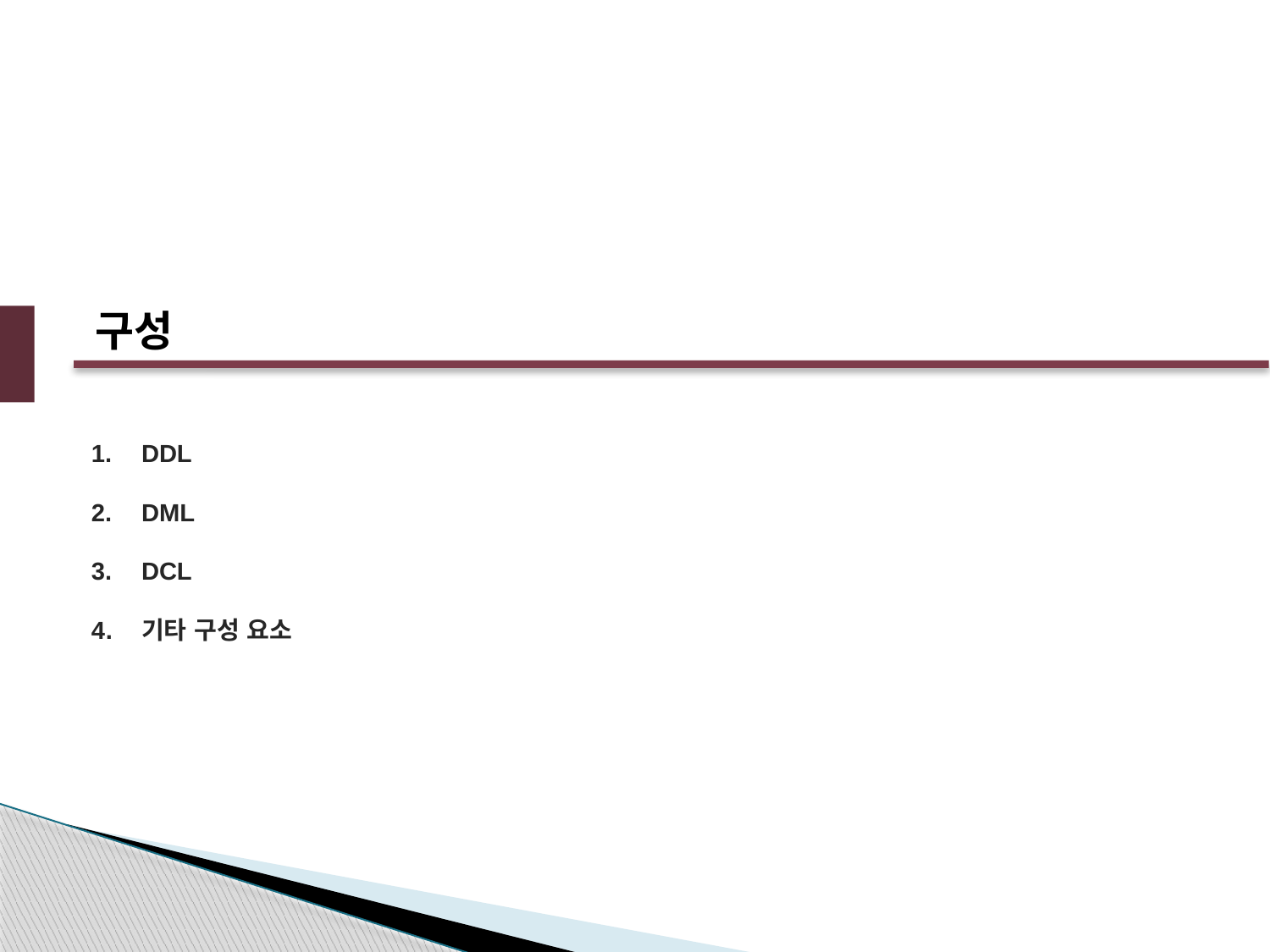

구성

DDL
DML
DCL
기타 구성 요소